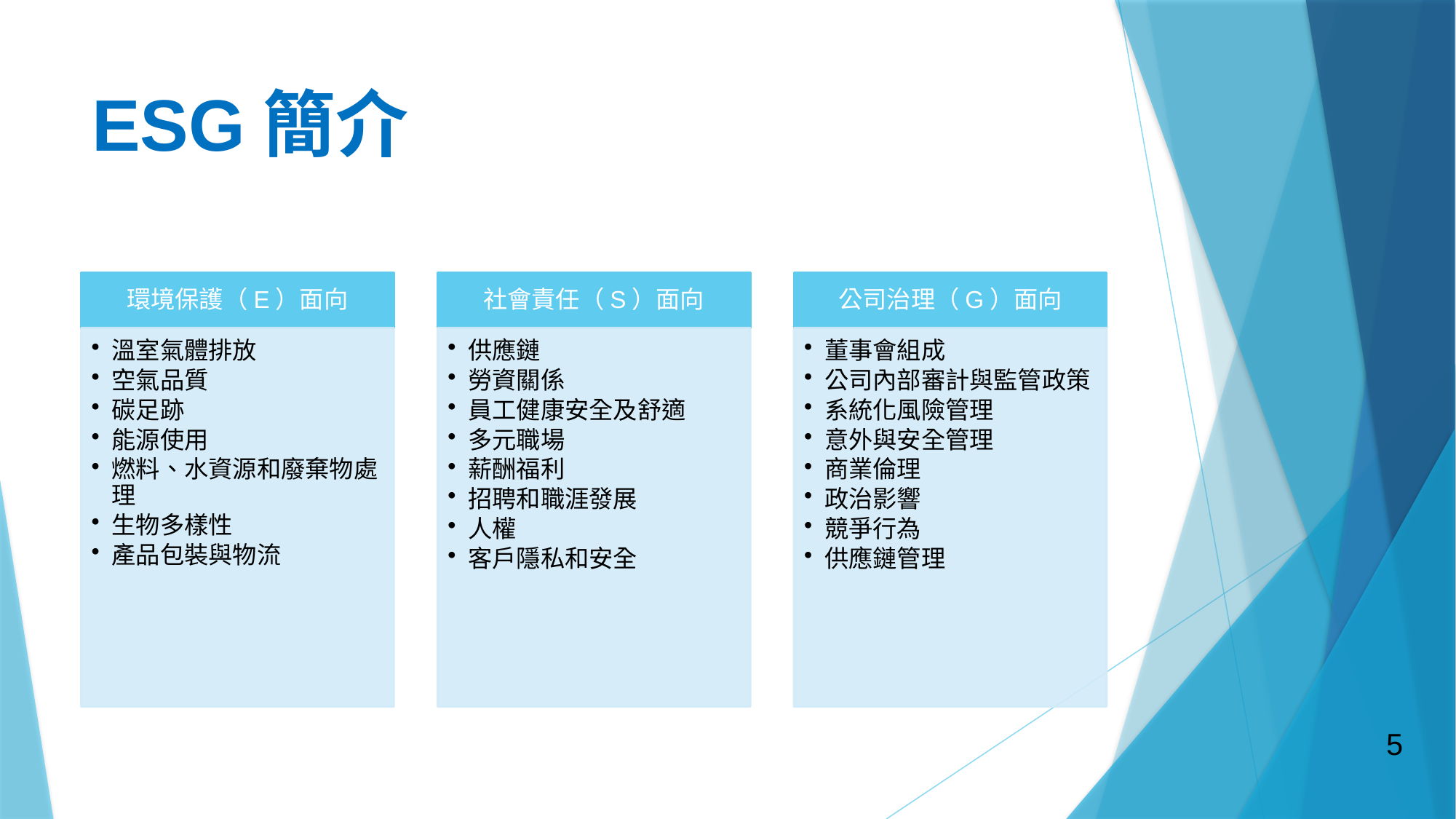

# ESG簡介
環境保護（E）面向
溫室氣體排放
空氣品質
碳足跡
能源使用
燃料、水資源和廢棄物處理
生物多樣性
產品包裝與物流
社會責任（S）面向
供應鏈
勞資關係
員工健康安全及舒適
多元職場
薪酬福利
招聘和職涯發展
人權
客戶隱私和安全
公司治理（G）面向
董事會組成
公司內部審計與監管政策
系統化風險管理
意外與安全管理
商業倫理
政治影響
競爭行為
供應鏈管理
5